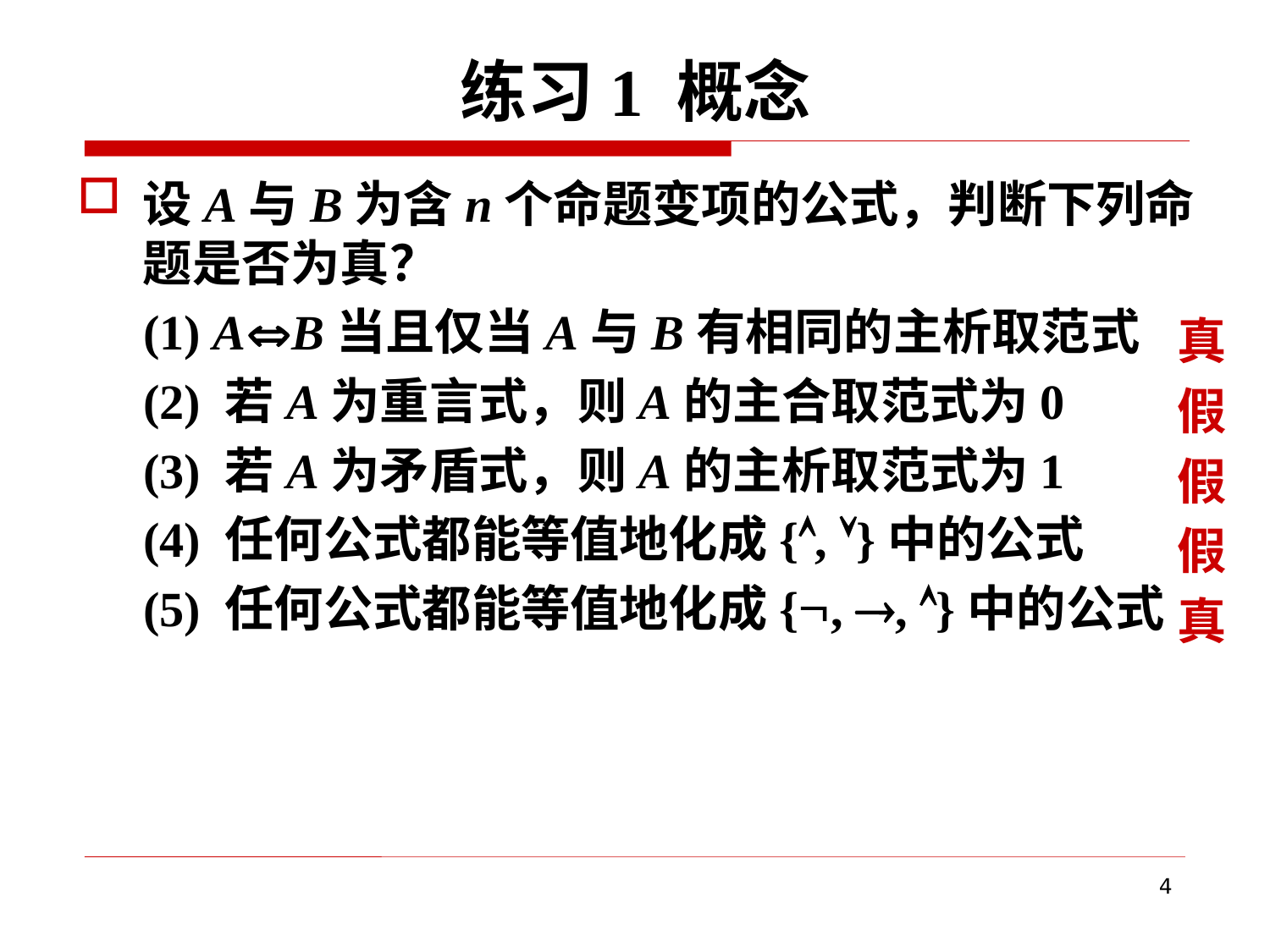

# 练习1 概念
设A与B为含n个命题变项的公式，判断下列命题是否为真？
(1) A⇔B当且仅当A与B有相同的主析取范式
(2) 若A为重言式，则A的主合取范式为0
(3) 若A为矛盾式，则A的主析取范式为1
(4) 任何公式都能等值地化成{∧, ∨}中的公式
(5) 任何公式都能等值地化成{¬, →, ∧}中的公式
真
假
假
假
真
4